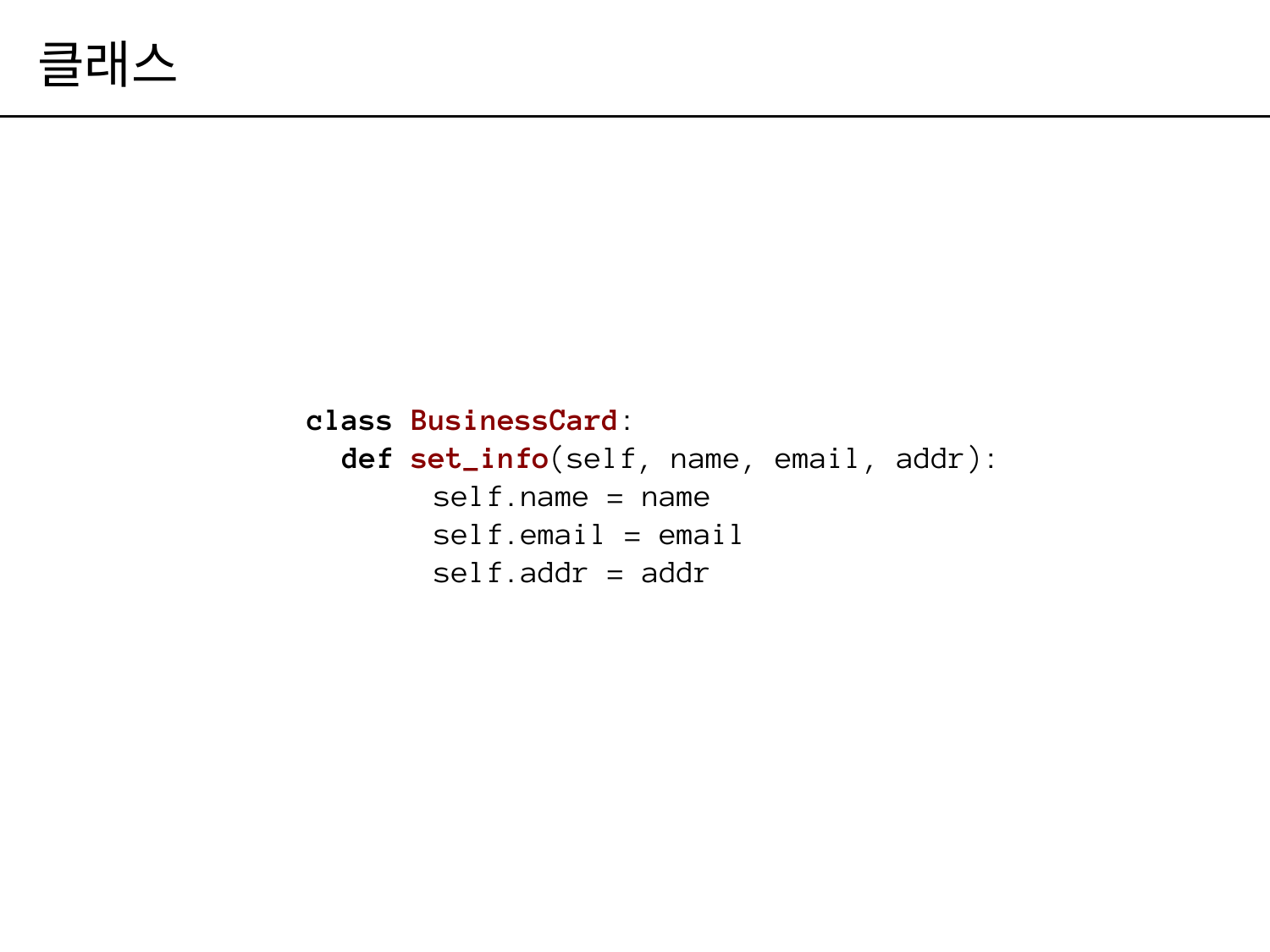

# 클래스
class BusinessCard:
  def set_info(self, name, email, addr):    	self.name = name
	self.email = email
	self.addr = addr